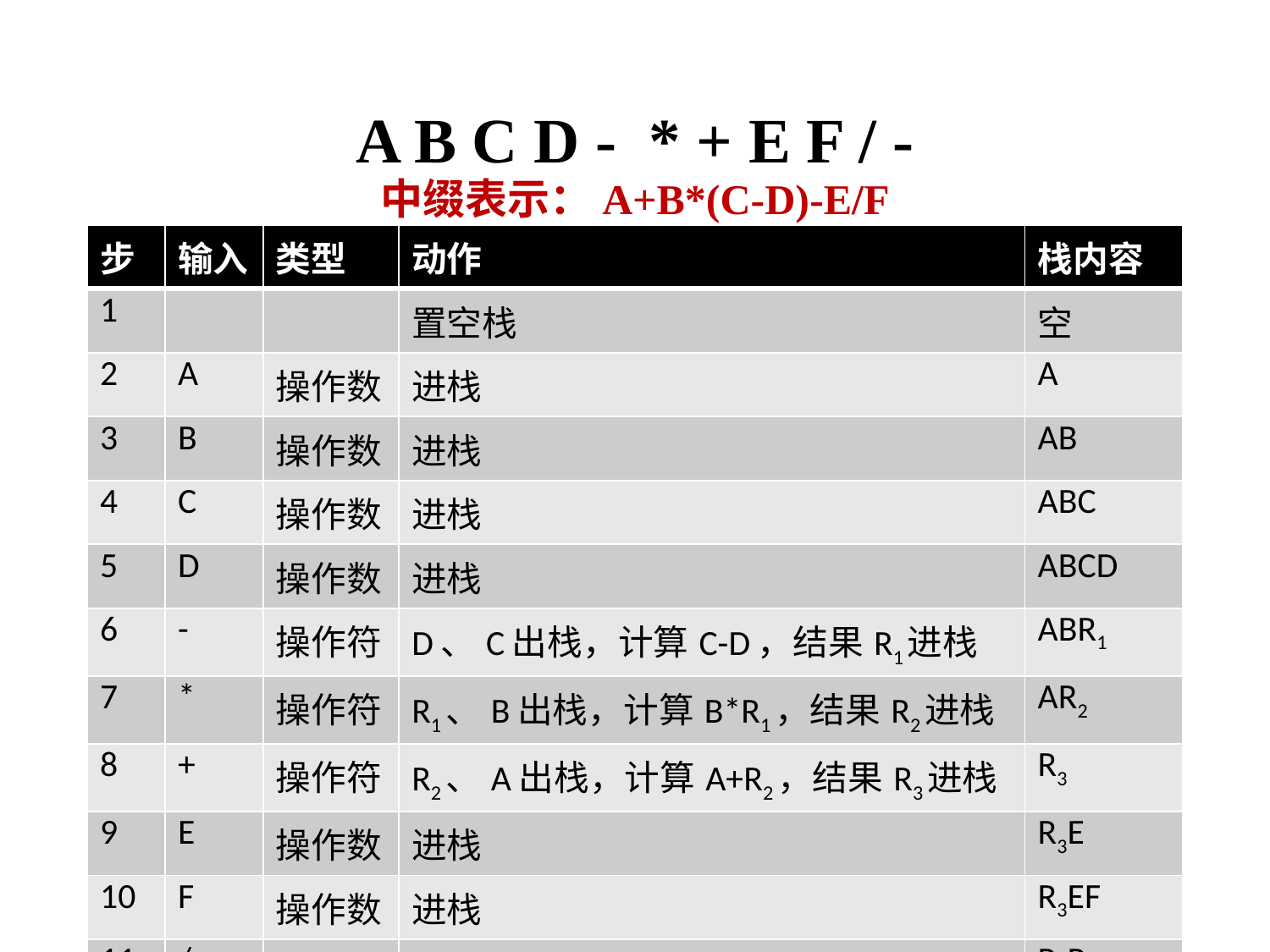

# A B C D -  * + E F / -
中缀表示：A+B*(C-D)-E/F
| 步 | 输入 | 类型 | 动作 | 栈内容 |
| --- | --- | --- | --- | --- |
| 1 |  |  | 置空栈 | 空 |
| 2 | A | 操作数 | 进栈 | A |
| 3 | B | 操作数 | 进栈 | AB |
| 4 | C | 操作数 | 进栈 | ABC |
| 5 | D | 操作数 | 进栈 | ABCD |
| 6 | - | 操作符 | D、C出栈，计算C-D，结果R1进栈 | ABR1 |
| 7 | \* | 操作符 | R1、B出栈，计算B\*R1，结果R2进栈 | AR2 |
| 8 | + | 操作符 | R2、A出栈，计算A+R2，结果R3进栈 | R3 |
| 9 | E | 操作数 | 进栈 | R3E |
| 10 | F | 操作数 | 进栈 | R3EF |
| 11 | / | 操作符 | F、E出栈，计算E/F，结果R4进栈 | R3R4 |
| 12 | - | 操作符 | R4、R3出栈，计算R3-R4，结果R5进栈 | R5 |